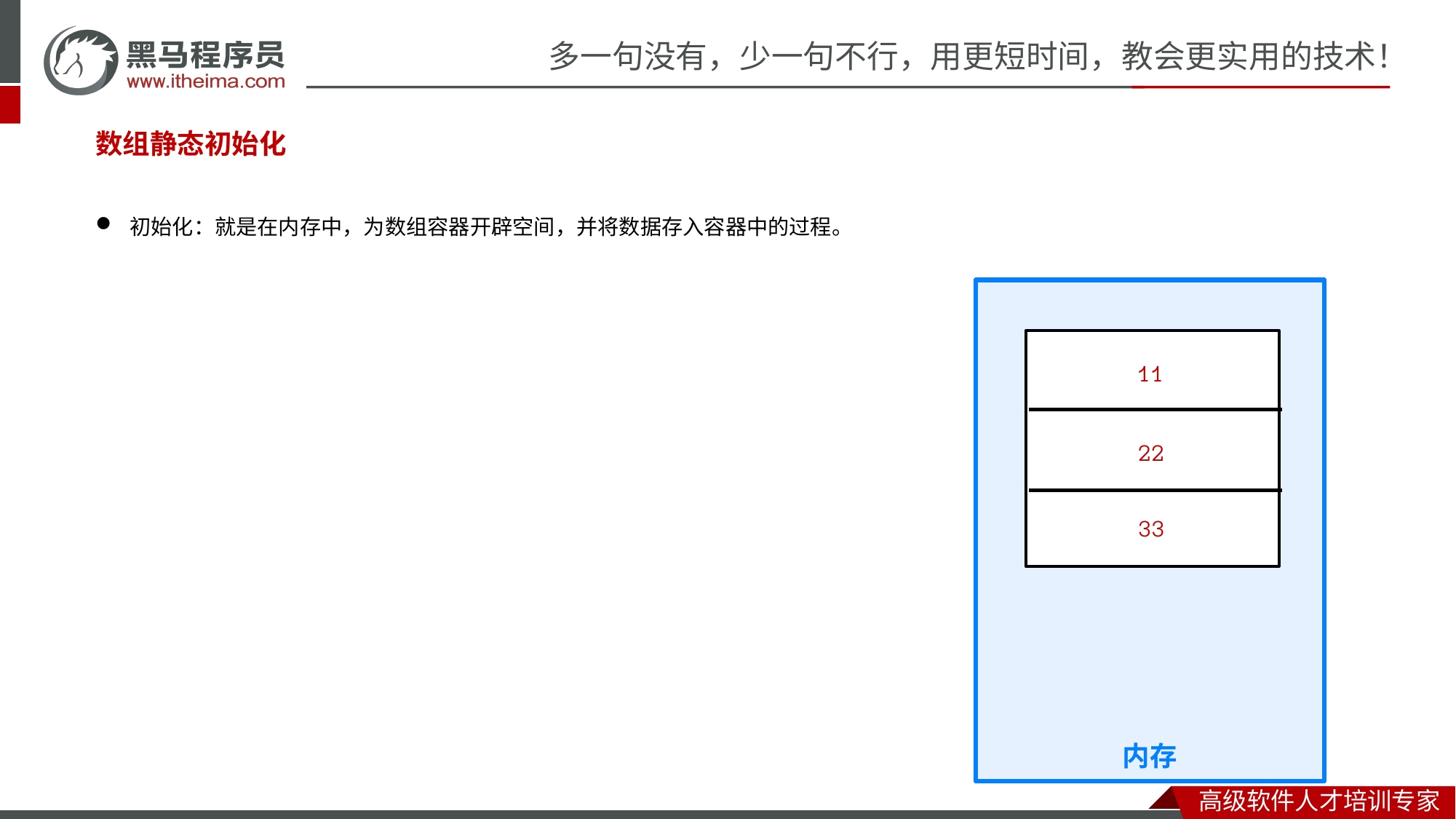

#
数组静态初始化
初始化：就是在内存中，为数组容器开辟空间，并将数据存入容器中的过程。

内存

11
22
33